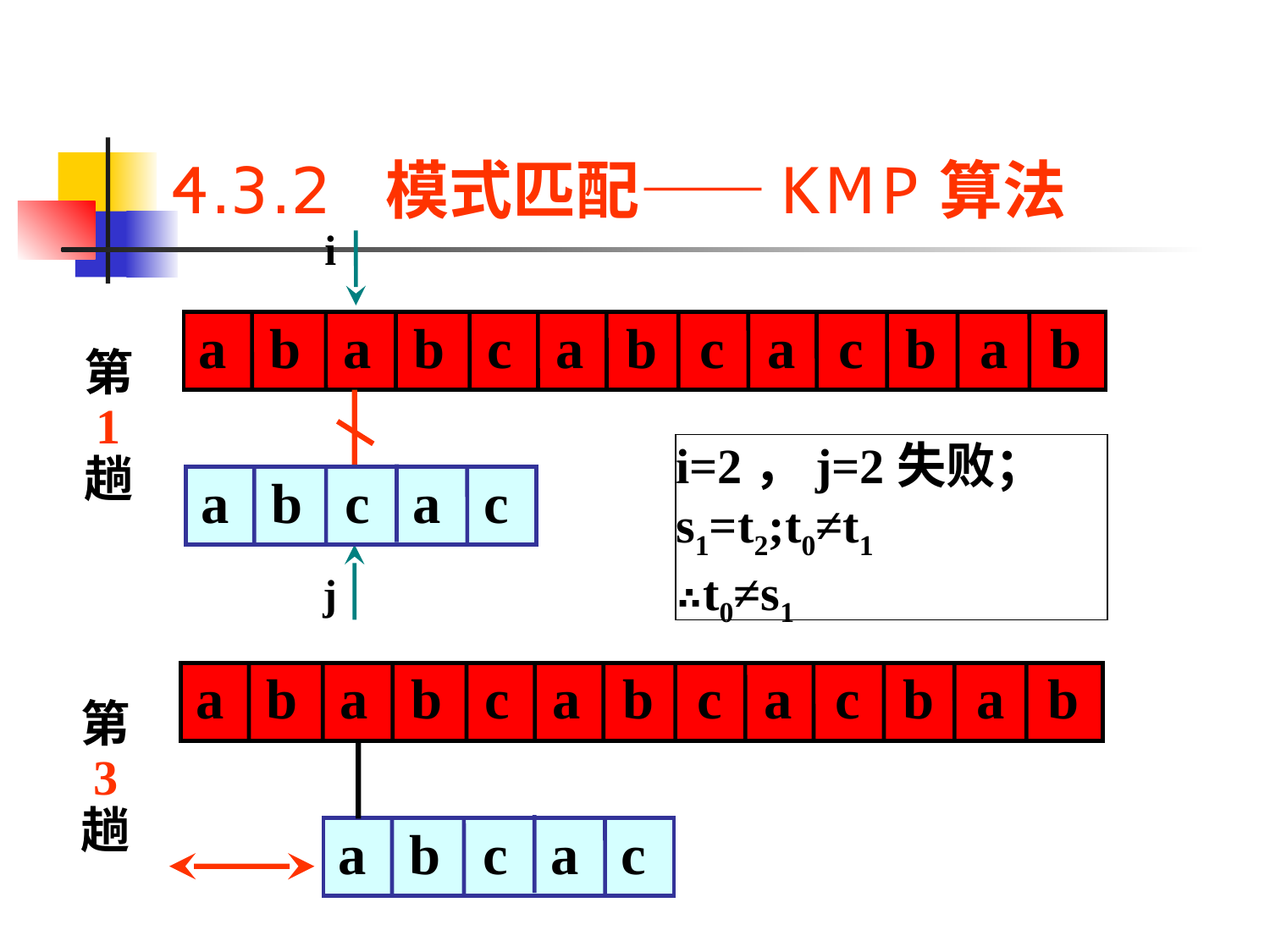

# 4.3.2  模式匹配——KMP算法
i

a   b   a   b   c   a   b   c   a   c   b   a   b

第
 1
趟

i=2，j=2失败； s1=t2;t0≠t1
∴t0≠s1

a   b   c   a   c

j
a   b   a   b   c   a   b   c   a   c   b   a   b

第
 3
趟

a   b   c   a   c